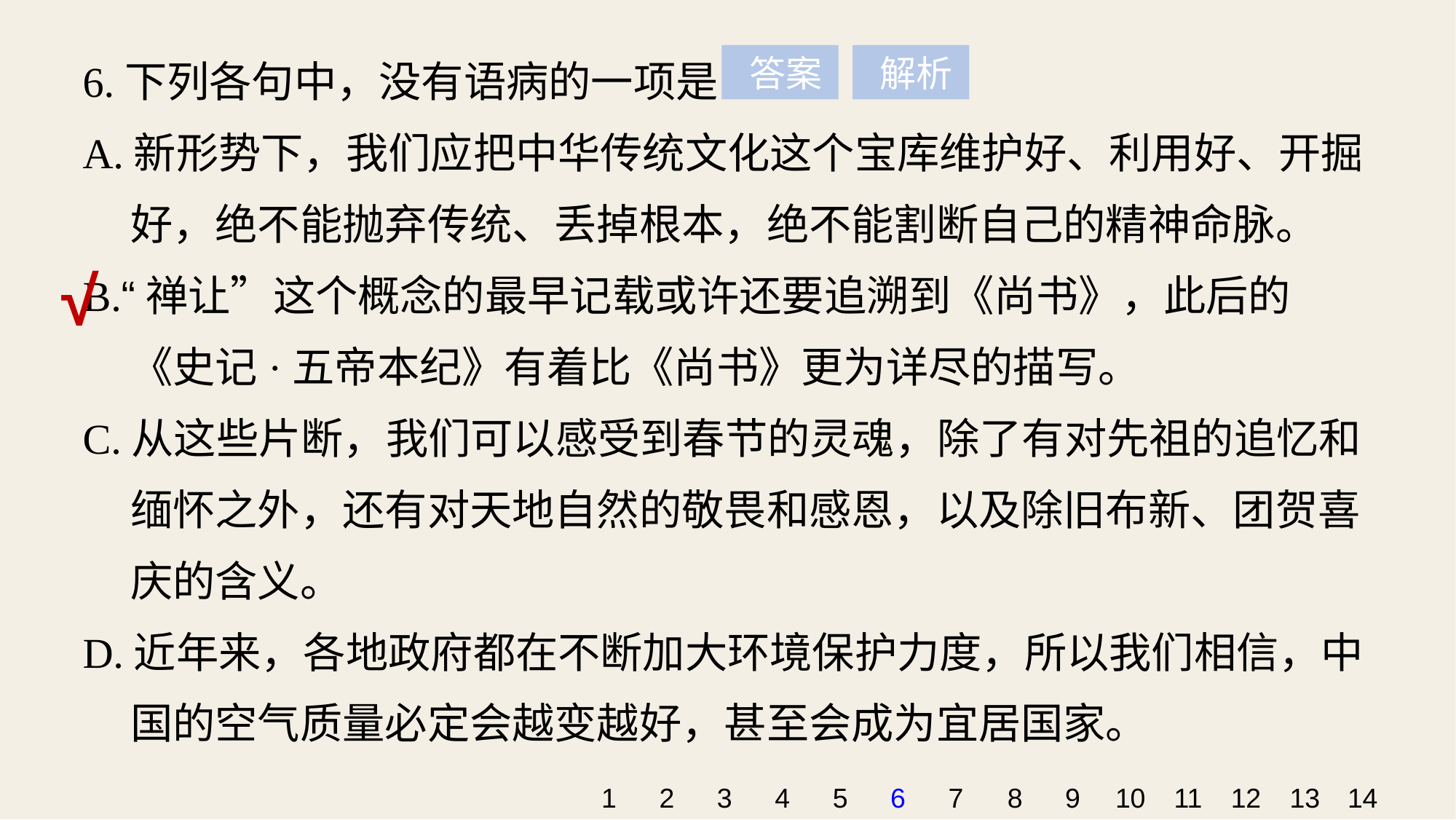

6.下列各句中，没有语病的一项是
A.新形势下，我们应把中华传统文化这个宝库维护好、利用好、开掘
    好，绝不能抛弃传统、丢掉根本，绝不能割断自己的精神命脉。
B.“禅让”这个概念的最早记载或许还要追溯到《尚书》，此后的
    《史记·五帝本纪》有着比《尚书》更为详尽的描写。
C.从这些片断，我们可以感受到春节的灵魂，除了有对先祖的追忆和
    缅怀之外，还有对天地自然的敬畏和感恩，以及除旧布新、团贺喜
    庆的含义。
D.近年来，各地政府都在不断加大环境保护力度，所以我们相信，中
    国的空气质量必定会越变越好，甚至会成为宜居国家。
 答案
 解析
√
1
2
3
4
5
6
7
8
9
10
11
12
13
14